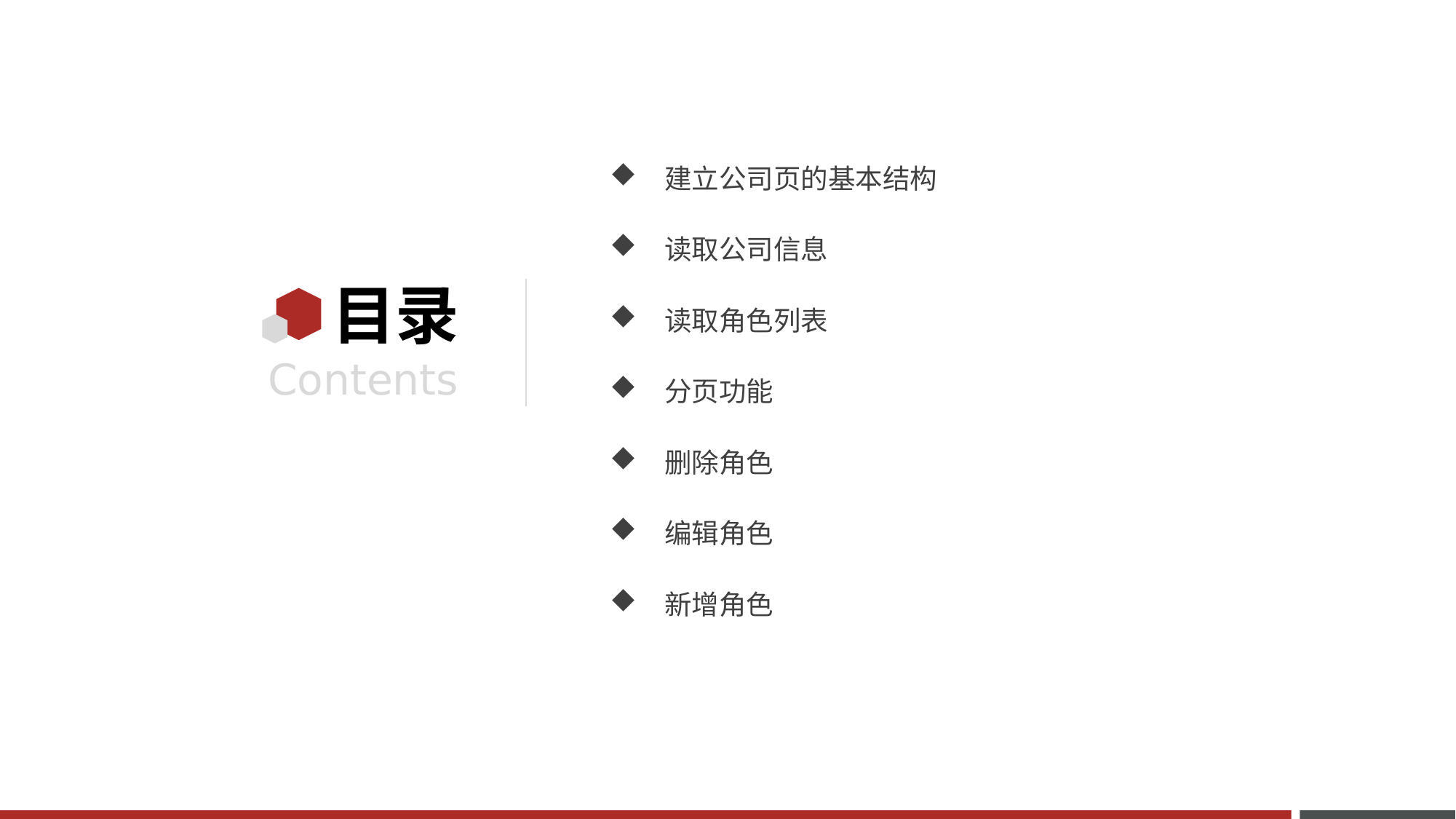

建立公司页的基本结构
读取公司信息
读取角色列表
分页功能
删除角色
编辑角色
新增角色